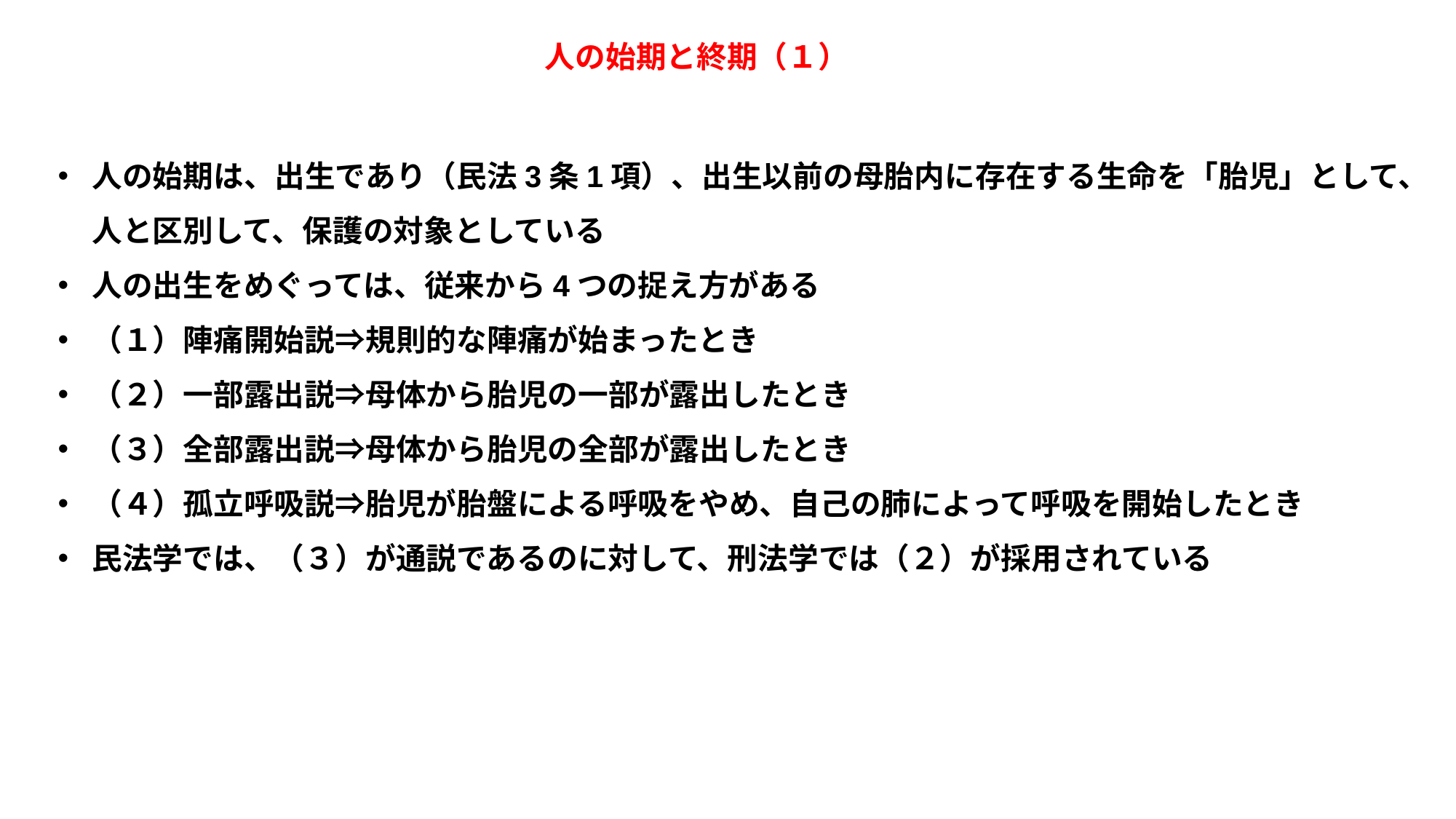

人の始期と終期（１）
人の始期は、出生であり（民法3条1項）、出生以前の母胎内に存在する生命を「胎児」として、人と区別して、保護の対象としている
人の出生をめぐっては、従来から4つの捉え方がある
（１）陣痛開始説⇒規則的な陣痛が始まったとき
（２）一部露出説⇒母体から胎児の一部が露出したとき
（３）全部露出説⇒母体から胎児の全部が露出したとき
（４）孤立呼吸説⇒胎児が胎盤による呼吸をやめ、自己の肺によって呼吸を開始したとき
民法学では、（３）が通説であるのに対して、刑法学では（２）が採用されている